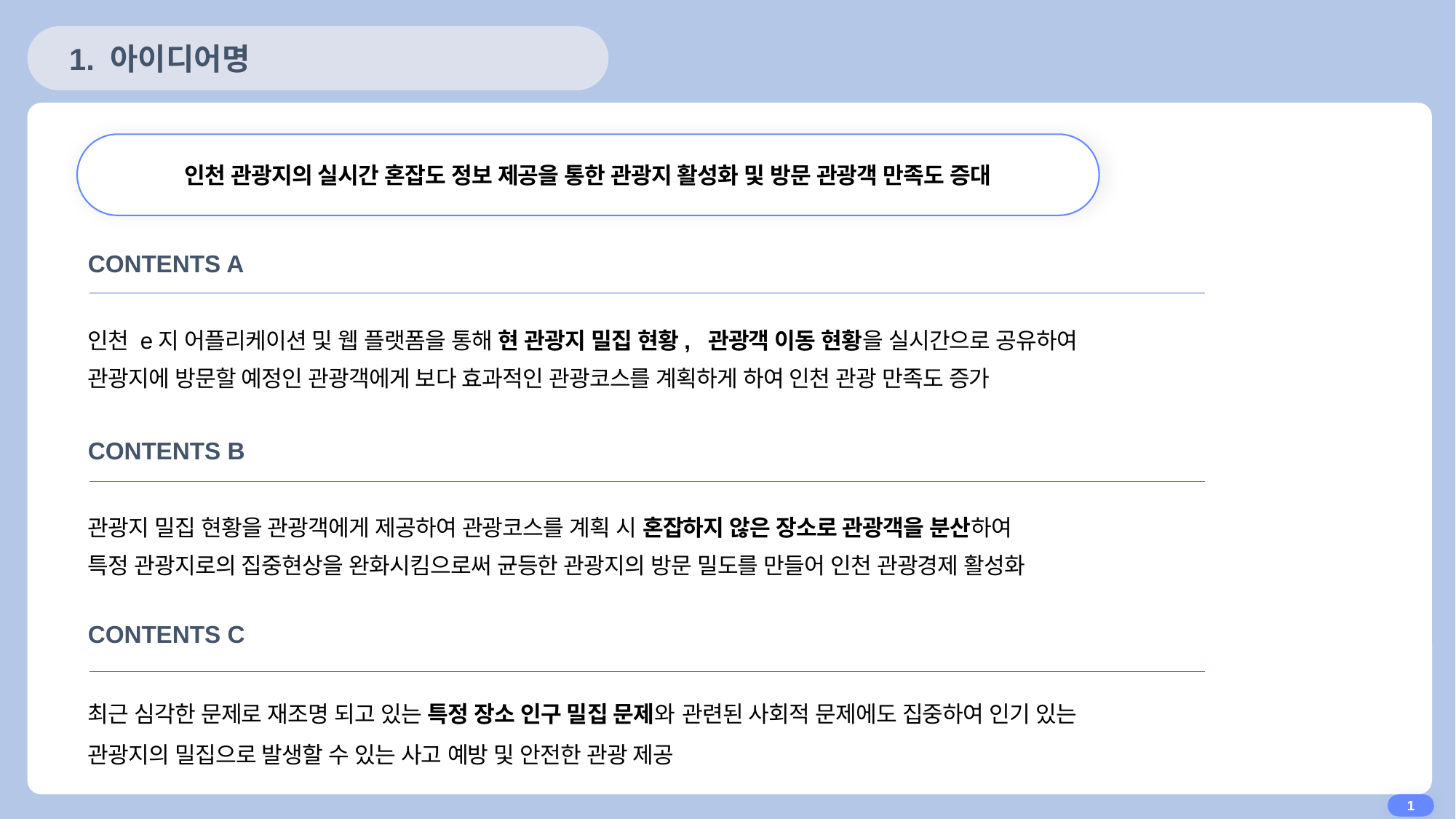

1. 아이디어명

인천 관광지의 실시간 혼잡도 정보 제공을 통한 관광지 활성화 및 방문 관광객 만족도 증대
CONTENTS A

인천 e지 어플리케이션 및 웹 플랫폼을 통해 현 관광지 밀집 현황,  관광객 이동 현황을 실시간으로 공유하여
관광지에 방문할 예정인 관광객에게 보다 효과적인 관광코스를 계획하게 하여 인천 관광 만족도 증가
CONTENTS B

관광지 밀집 현황을 관광객에게 제공하여 관광코스를 계획 시 혼잡하지 않은 장소로 관광객을 분산하여
특정 관광지로의 집중현상을 완화시킴으로써 균등한 관광지의 방문 밀도를 만들어 인천 관광경제 활성화
CONTENTS C

최근 심각한 문제로 재조명 되고 있는 특정 장소 인구 밀집 문제와 관련된 사회적 문제에도 집중하여 인기 있는 관광지의 밀집으로 발생할 수 있는 사고 예방 및 안전한 관광 제공
1